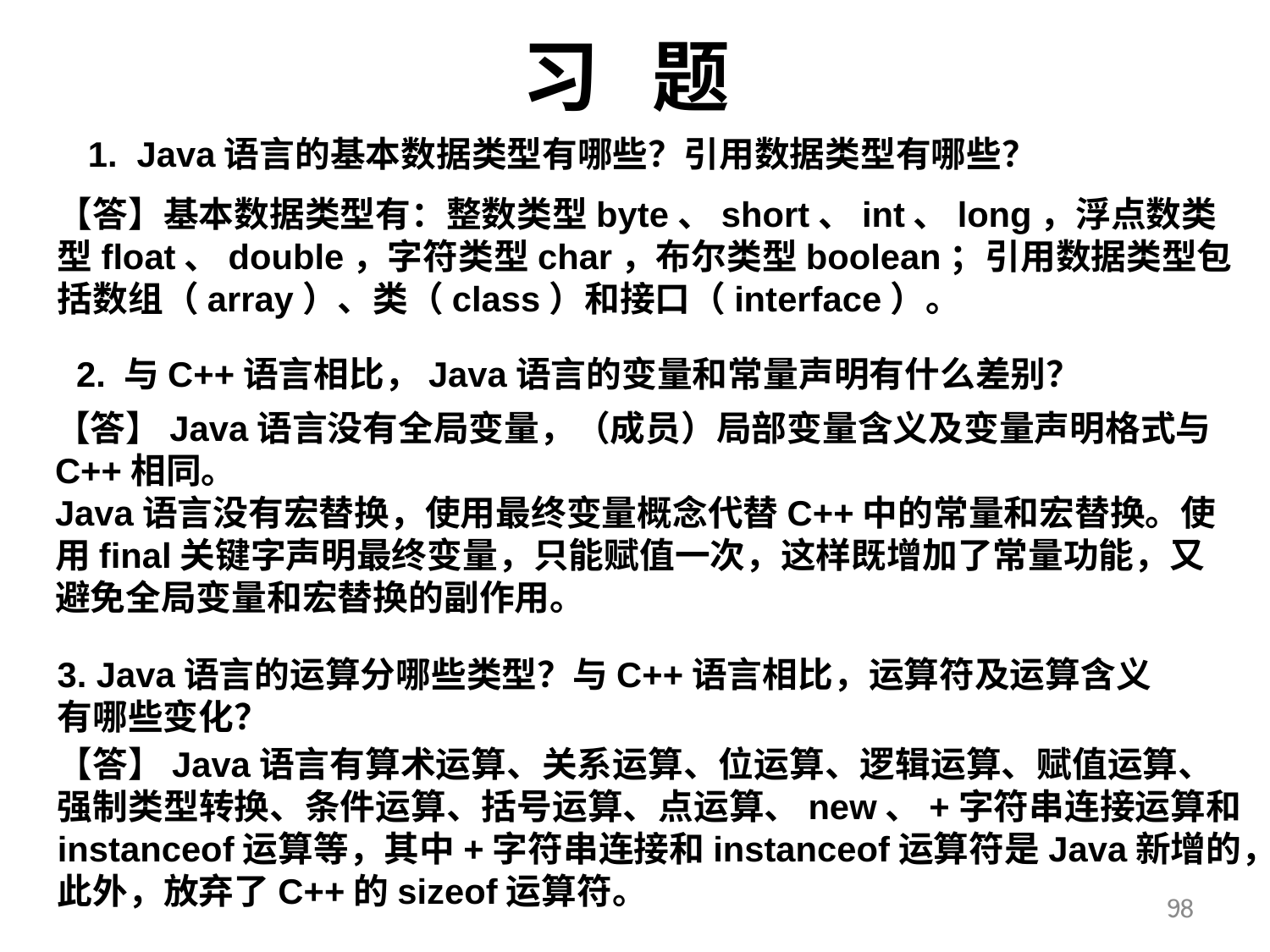

习   题
1.  Java语言的基本数据类型有哪些？引用数据类型有哪些？
【答】基本数据类型有：整数类型byte、short、int、long，浮点数类型float、double，字符类型char，布尔类型boolean；引用数据类型包括数组（array）、类（class）和接口（interface）。
2. 与C++语言相比，Java语言的变量和常量声明有什么差别？
【答】Java语言没有全局变量，（成员）局部变量含义及变量声明格式与C++相同。
Java语言没有宏替换，使用最终变量概念代替C++中的常量和宏替换。使用final关键字声明最终变量，只能赋值一次，这样既增加了常量功能，又避免全局变量和宏替换的副作用。
3. Java语言的运算分哪些类型？与C++语言相比，运算符及运算含义有哪些变化？
【答】Java语言有算术运算、关系运算、位运算、逻辑运算、赋值运算、强制类型转换、条件运算、括号运算、点运算、new、+字符串连接运算和instanceof运算等，其中+字符串连接和instanceof运算符是Java新增的，此外，放弃了C++的sizeof运算符。
98